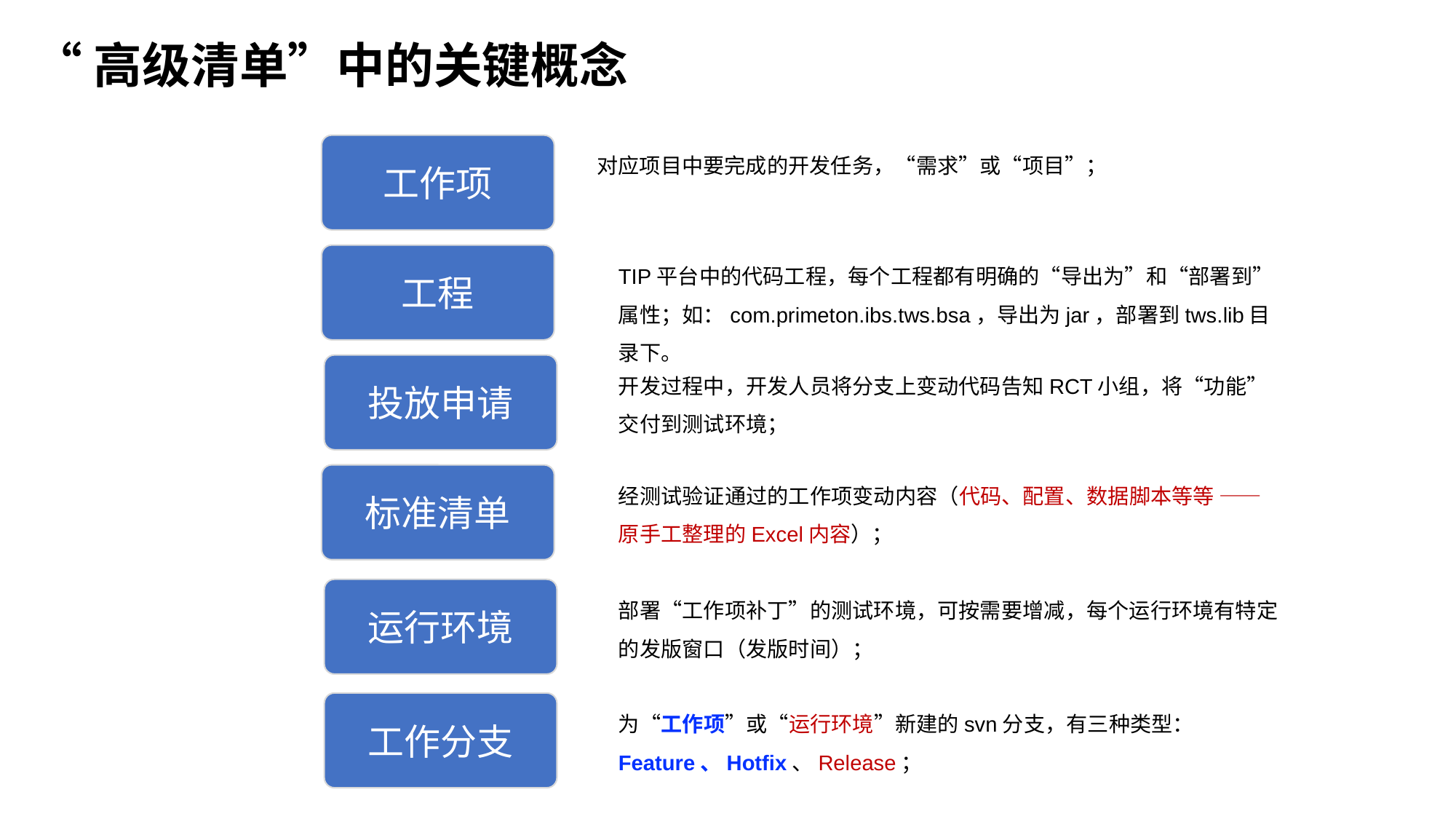

# “高级清单”中的关键概念
对应项目中要完成的开发任务，“需求”或“项目”；
工作项
工程
TIP平台中的代码工程，每个工程都有明确的“导出为”和“部署到”属性；如：com.primeton.ibs.tws.bsa，导出为jar，部署到tws.lib目录下。
投放申请
开发过程中，开发人员将分支上变动代码告知RCT小组，将“功能”交付到测试环境；
经测试验证通过的工作项变动内容（代码、配置、数据脚本等等 —— 原手工整理的Excel内容）；
标准清单
运行环境
部署“工作项补丁”的测试环境，可按需要增减，每个运行环境有特定的发版窗口（发版时间）；
工作分支
为“工作项”或“运行环境”新建的svn分支，有三种类型：Feature、Hotfix、Release；